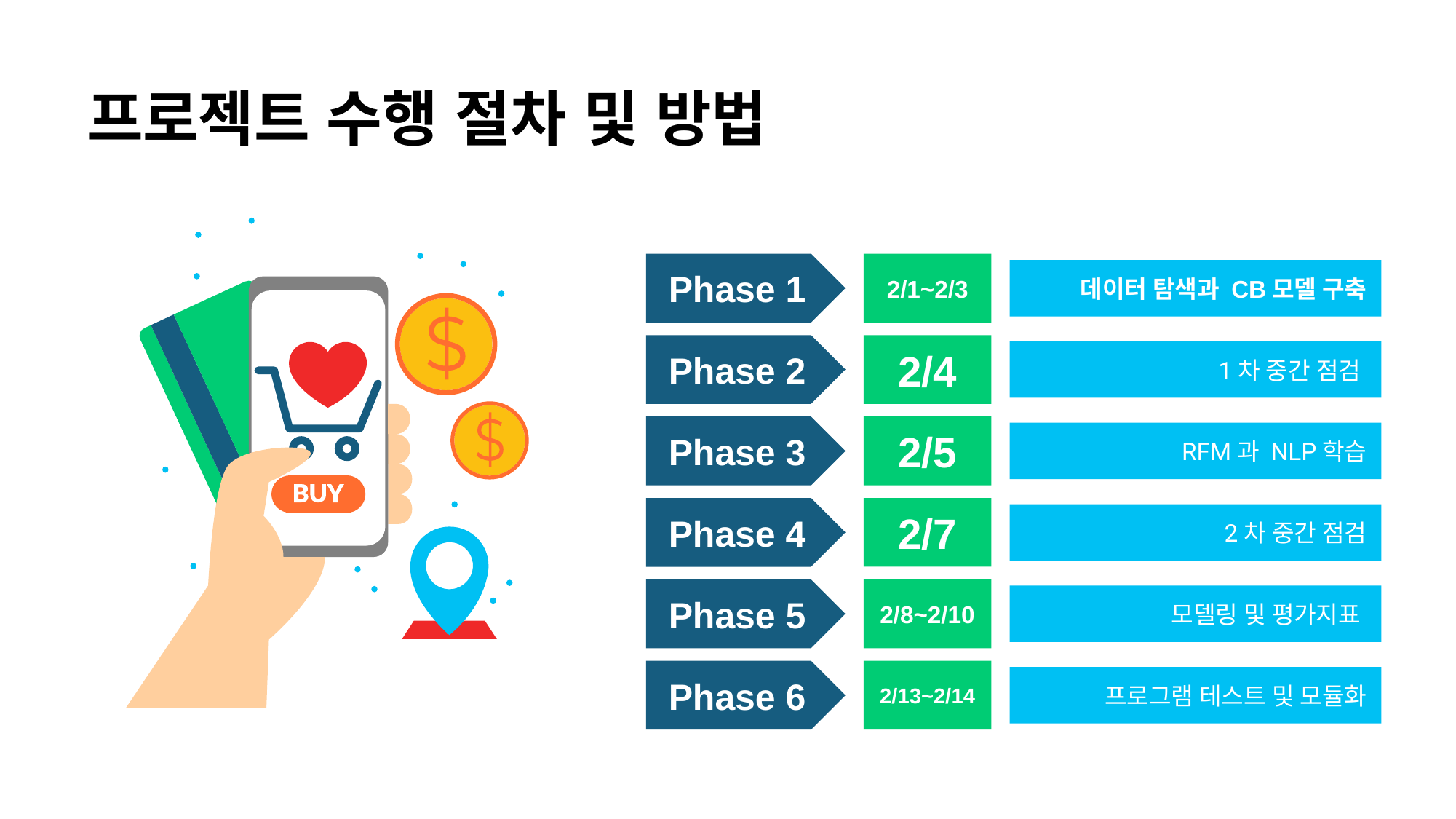

# 프로젝트 수행 절차 및 방법

Phase 1
2/1~2/3
데이터 탐색과 CB모델 구축
2/4
Phase 2
1차 중간 점검
2/5
Phase 3
RFM과 NLP학습
2/7
Phase 4
2차 중간 점검
2/8~2/10
Phase 5
모델링 및 평가지표
2/13~2/14
Phase 6
프로그램 테스트 및 모듈화